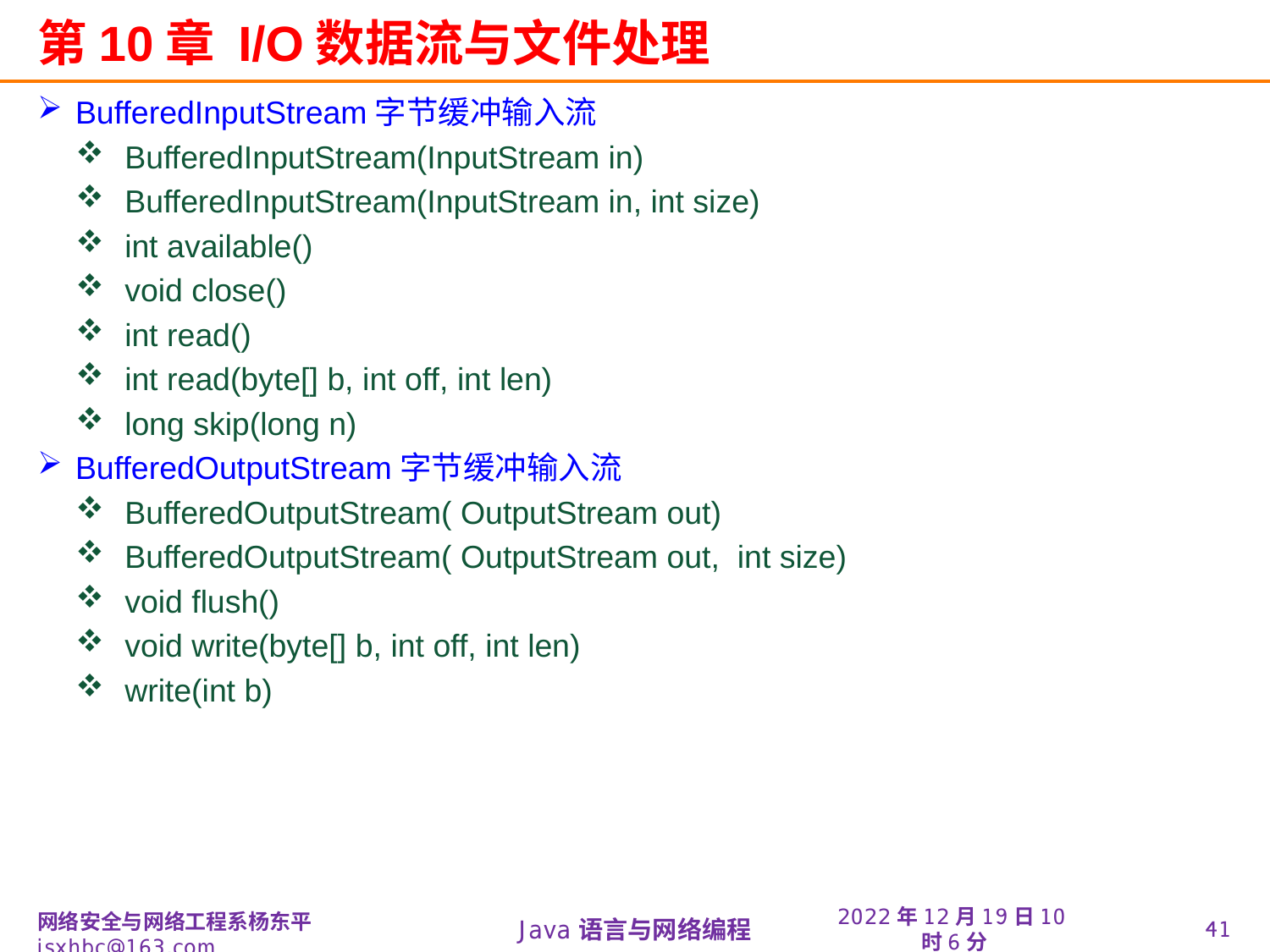

# 第10章 I/O数据流与文件处理
BufferedInputStream字节缓冲输入流
BufferedInputStream(InputStream in)
BufferedInputStream(InputStream in, int size)
int available()
void close()
int read()
int read(byte[] b, int off, int len)
long skip(long n)
BufferedOutputStream字节缓冲输入流
BufferedOutputStream( OutputStream out)
BufferedOutputStream( OutputStream out,  int size)
void flush()
void write(byte[] b, int off, int len)
write(int b)